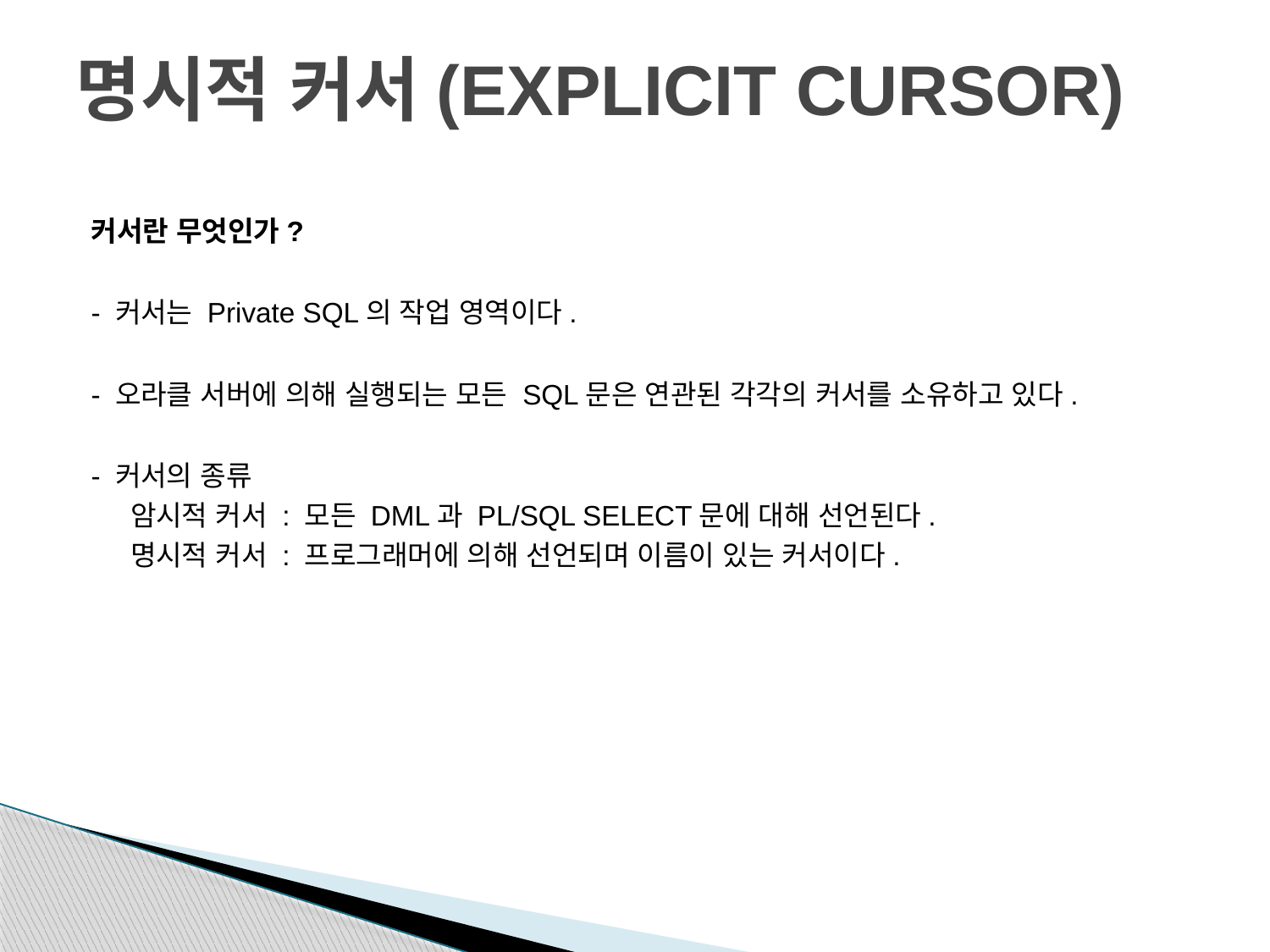

# 명시적 커서(EXPLICIT CURSOR)

커서란 무엇인가?

- 커서는 Private SQL의 작업 영역이다.

- 오라클 서버에 의해 실행되는 모든 SQL문은 연관된 각각의 커서를 소유하고 있다.

- 커서의 종류
암시적 커서 : 모든 DML과 PL/SQL SELECT문에 대해 선언된다.
명시적 커서 : 프로그래머에 의해 선언되며 이름이 있는 커서이다.